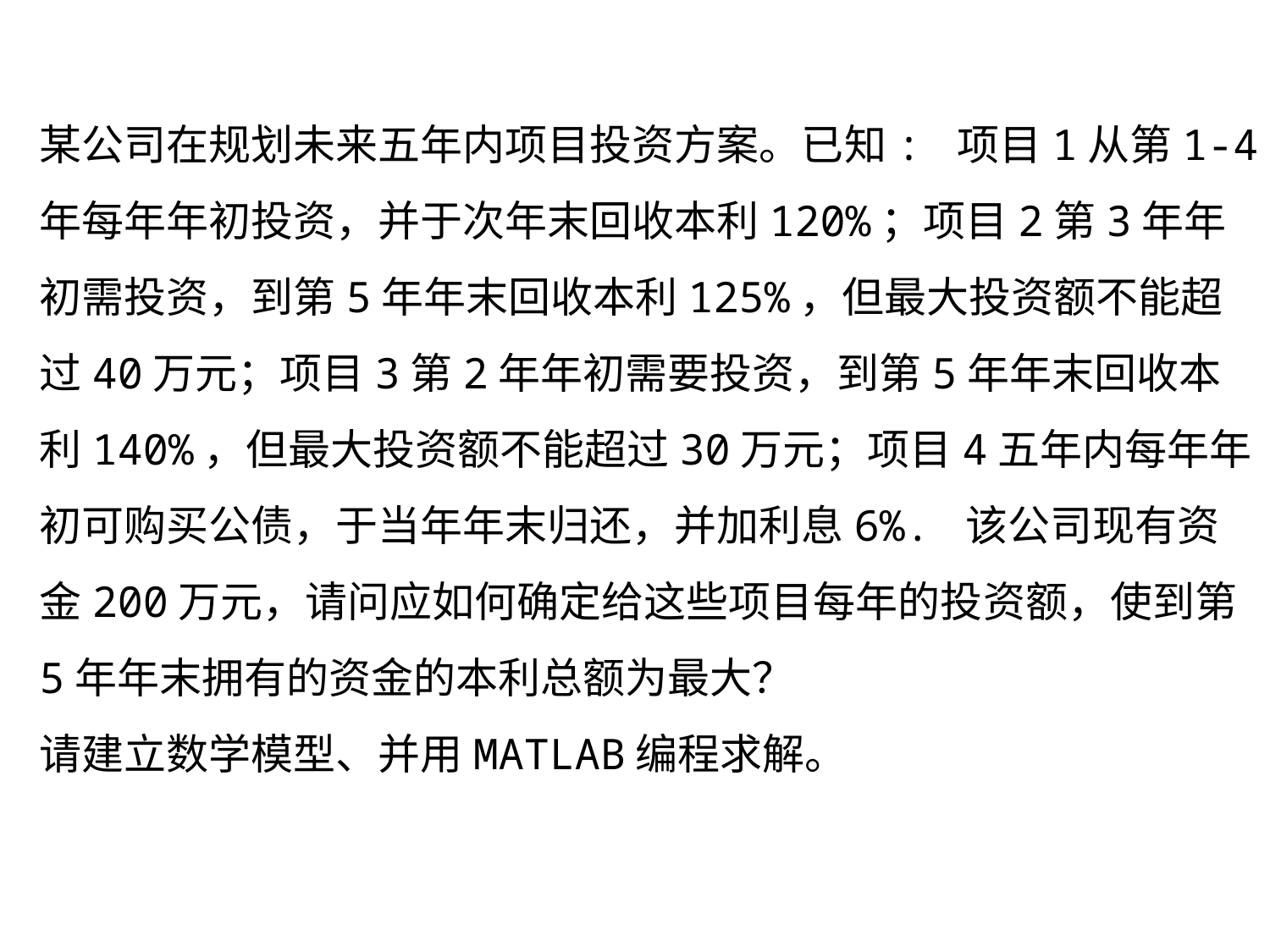

某公司在规划未来五年内项目投资方案。已知: 项目1从第1-4年每年年初投资，并于次年末回收本利120%；项目2第3年年初需投资，到第5年年末回收本利125%，但最大投资额不能超过40万元；项目3第2年年初需要投资，到第5年年末回收本利140%，但最大投资额不能超过30万元；项目4五年内每年年初可购买公债，于当年年末归还，并加利息6%. 该公司现有资金200万元，请问应如何确定给这些项目每年的投资额，使到第5年年末拥有的资金的本利总额为最大？
请建立数学模型、并用MATLAB编程求解。